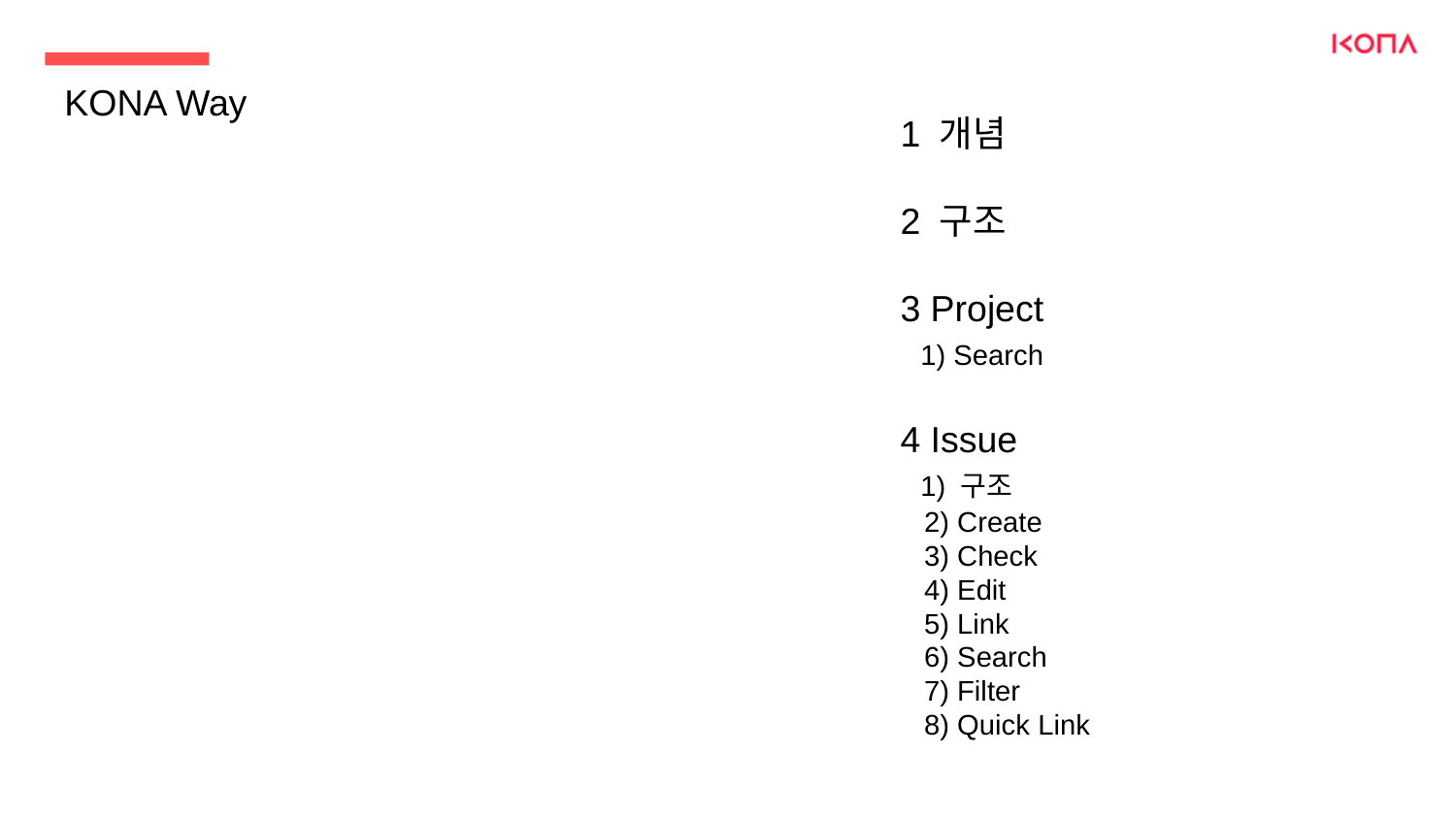

KONA Way
1 개념

2 구조

3 Project
  1) Search

4 Issue
  1) 구조
   2) Create
   3) Check
   4) Edit
   5) Link
   6) Search
   7) Filter
   8) Quick Link